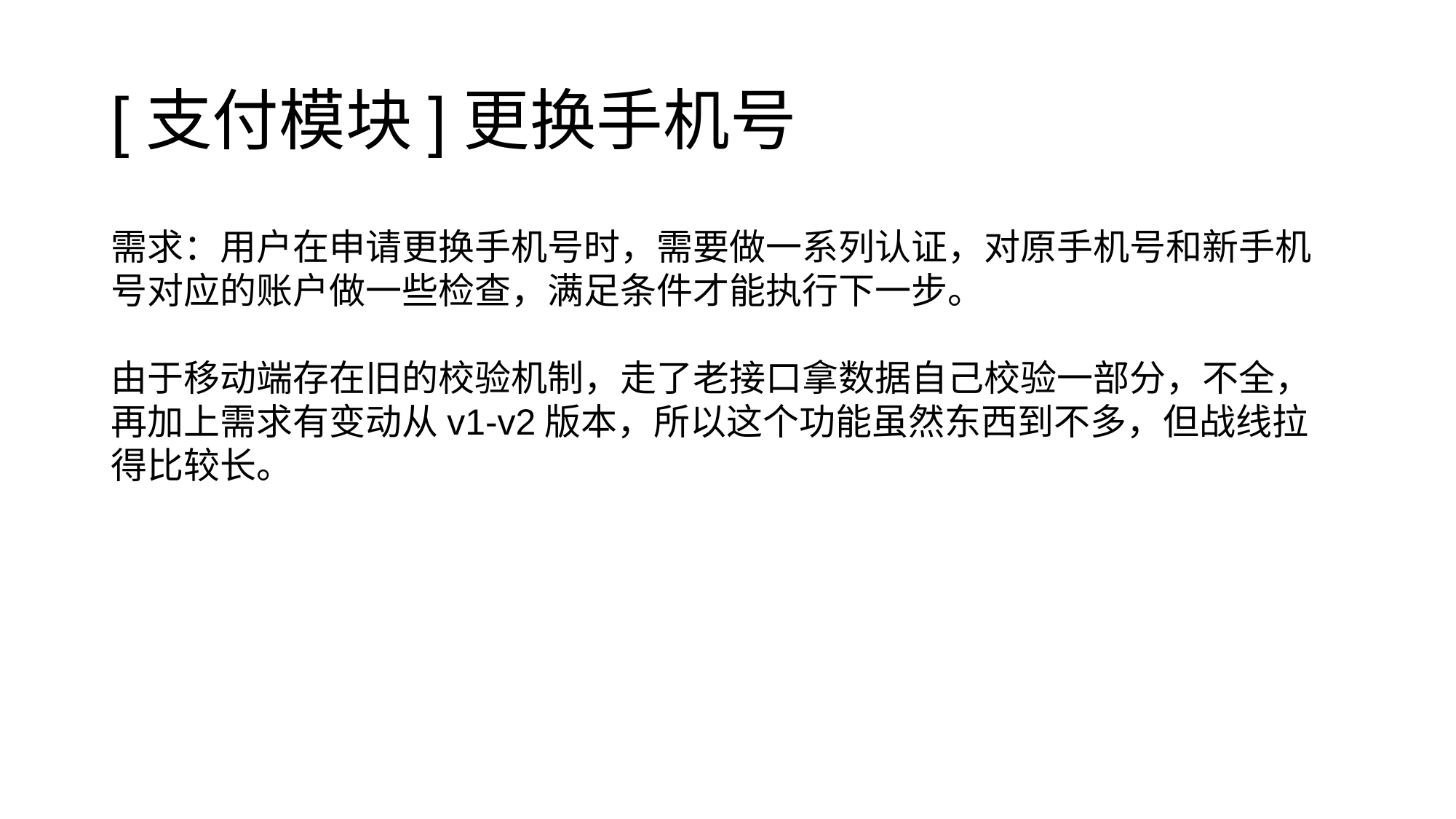

# [支付模块]更换手机号
需求：用户在申请更换手机号时，需要做一系列认证，对原手机号和新手机号对应的账户做一些检查，满足条件才能执行下一步。

由于移动端存在旧的校验机制，走了老接口拿数据自己校验一部分，不全，再加上需求有变动从v1-v2版本，所以这个功能虽然东西到不多，但战线拉得比较长。